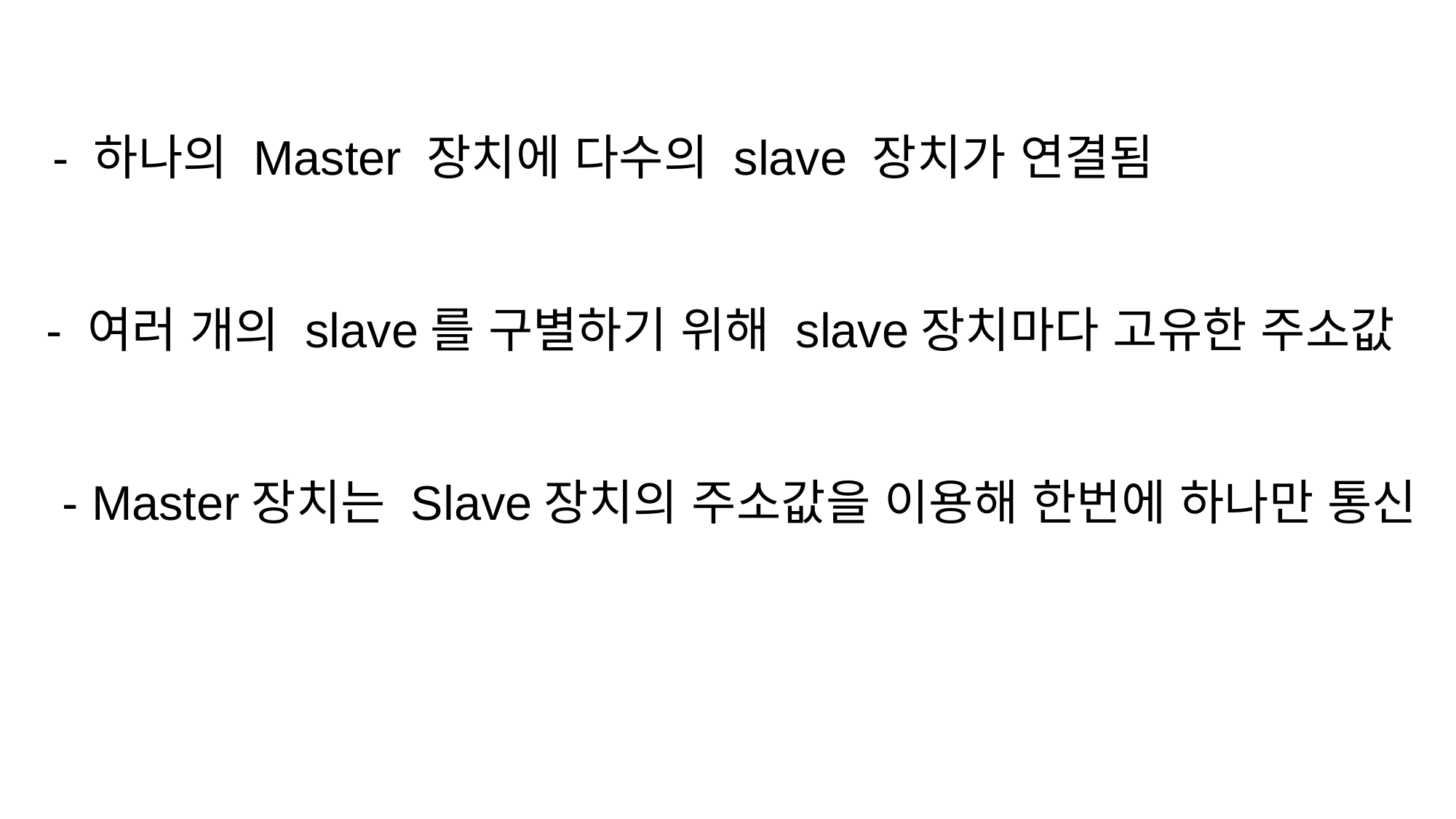

- 하나의 Master 장치에 다수의 slave 장치가 연결됨
- 여러 개의 slave를 구별하기 위해 slave장치마다 고유한 주소값
- Master장치는 Slave장치의 주소값을 이용해 한번에 하나만 통신